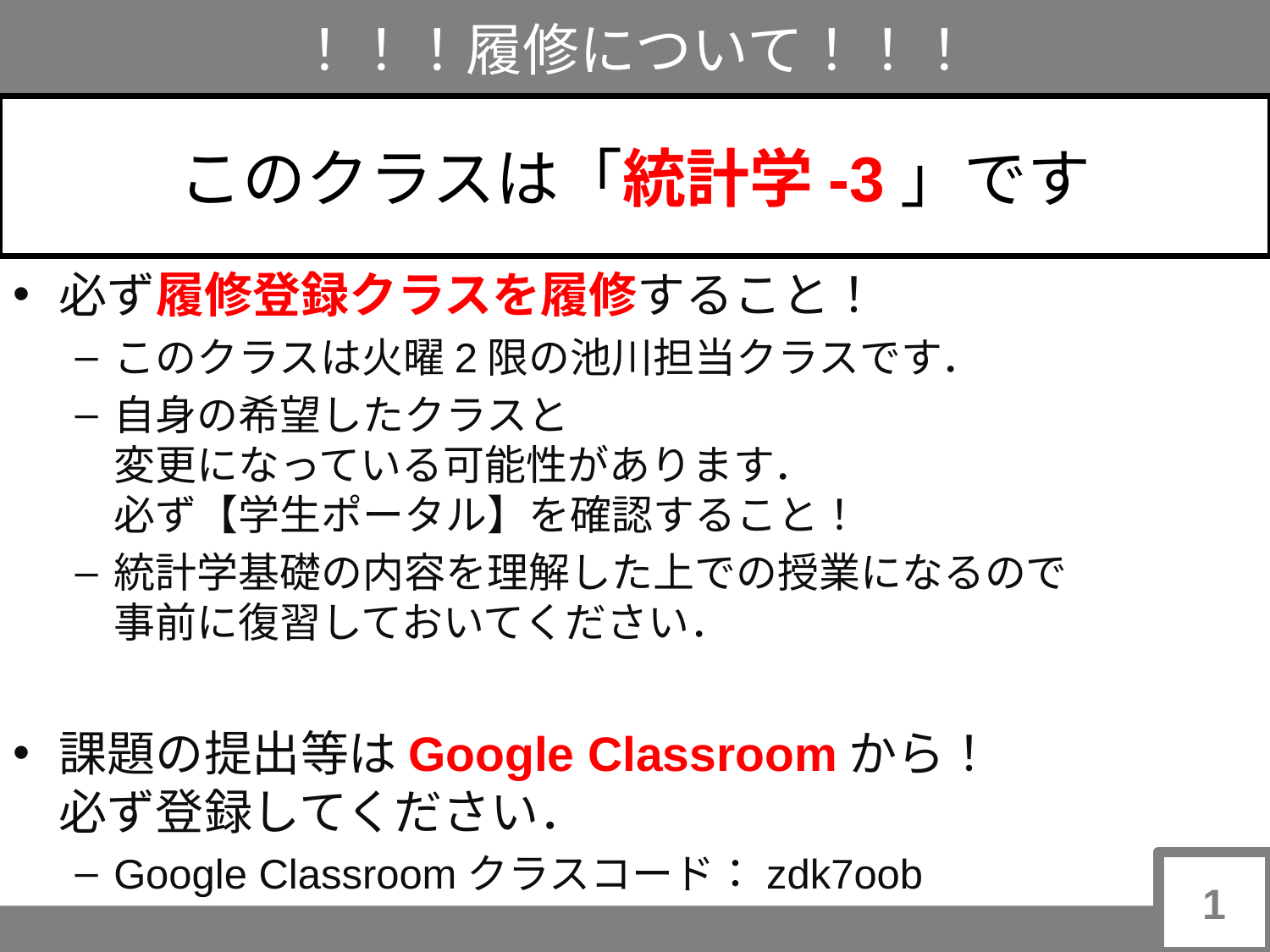

# ！！！履修について！！！
このクラスは「統計学-3」です
必ず履修登録クラスを履修すること！
このクラスは火曜2限の池川担当クラスです．
自身の希望したクラスと
変更になっている可能性があります．
必ず【学生ポータル】を確認すること！
統計学基礎の内容を理解した上での授業になるので
事前に復習しておいてください．

課題の提出等はGoogle Classroomから！
必ず登録してください．
Google Classroomクラスコード：zdk7oob
1